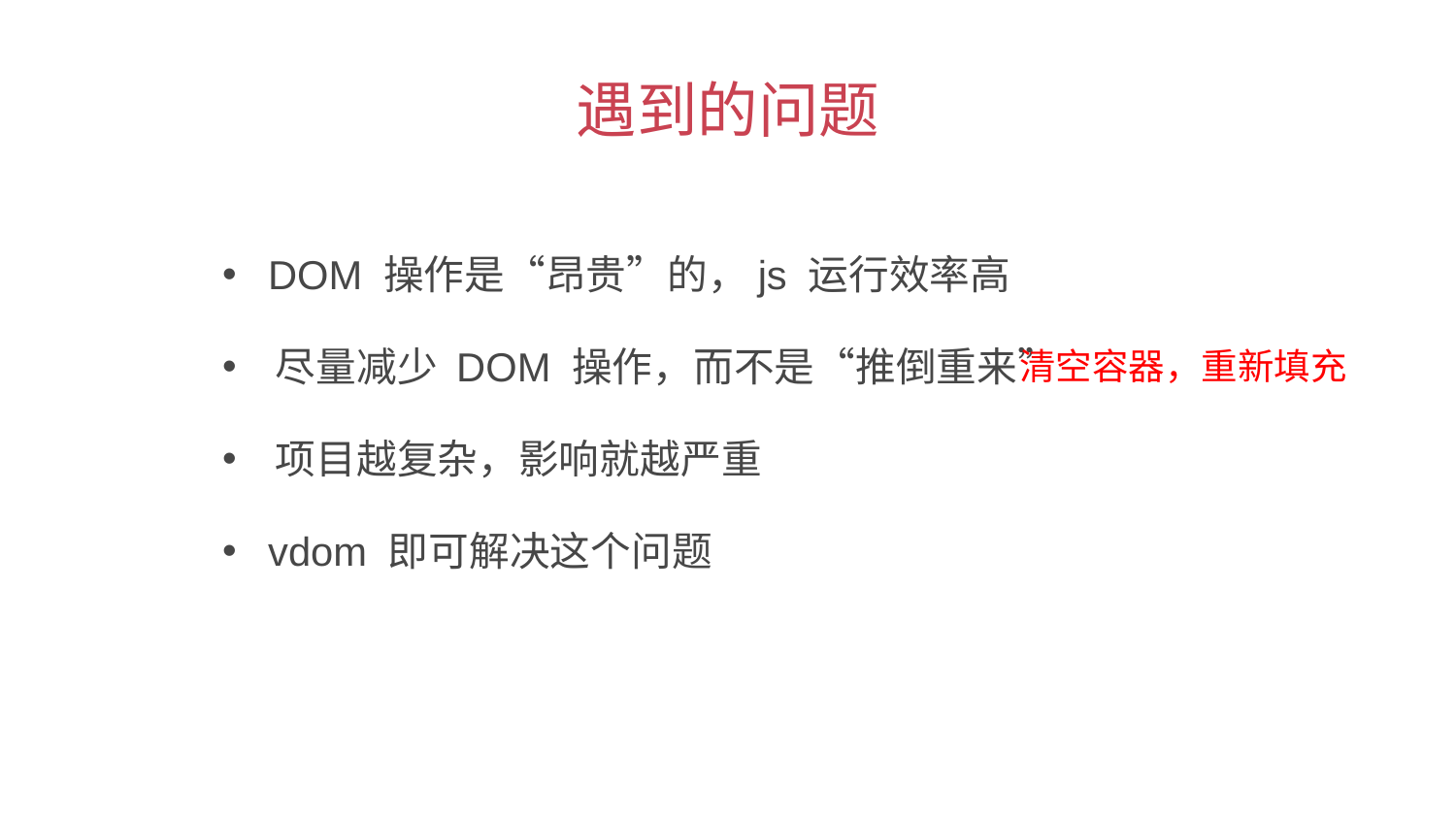

遇到的问题
 DOM 操作是“昂贵”的，js 运行效率高
清空容器，重新填充
 尽量减少 DOM 操作，而不是“推倒重来”
 项目越复杂，影响就越严重
 vdom 即可解决这个问题